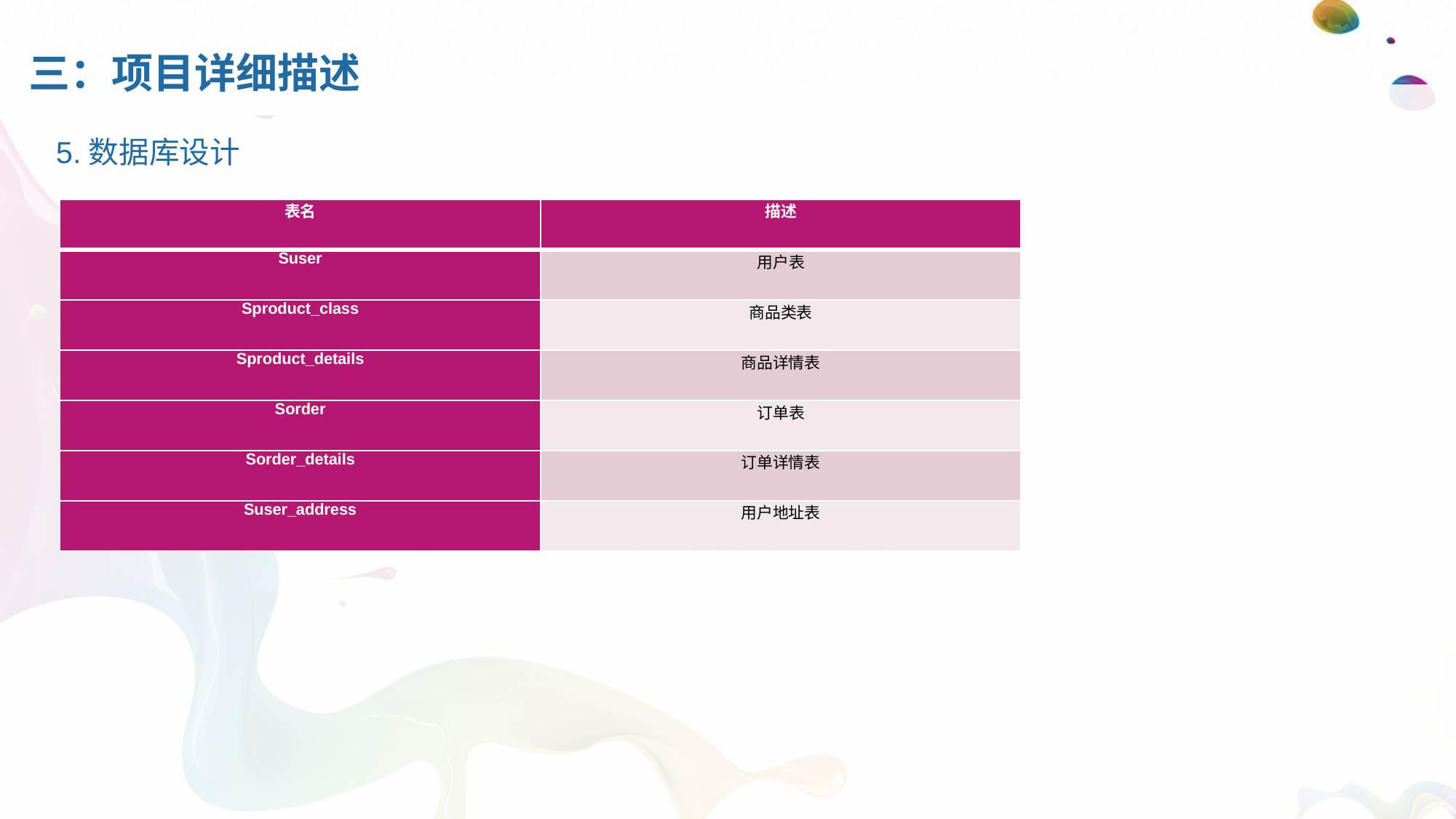

# 三：项目详细描述
5.数据库设计
| 表名 | 描述 |
| --- | --- |
| Suser | 用户表 |
| Sproduct\_class | 商品类表 |
| Sproduct\_details | 商品详情表 |
| Sorder | 订单表 |
| Sorder\_details | 订单详情表 |
| Suser\_address | 用户地址表 |